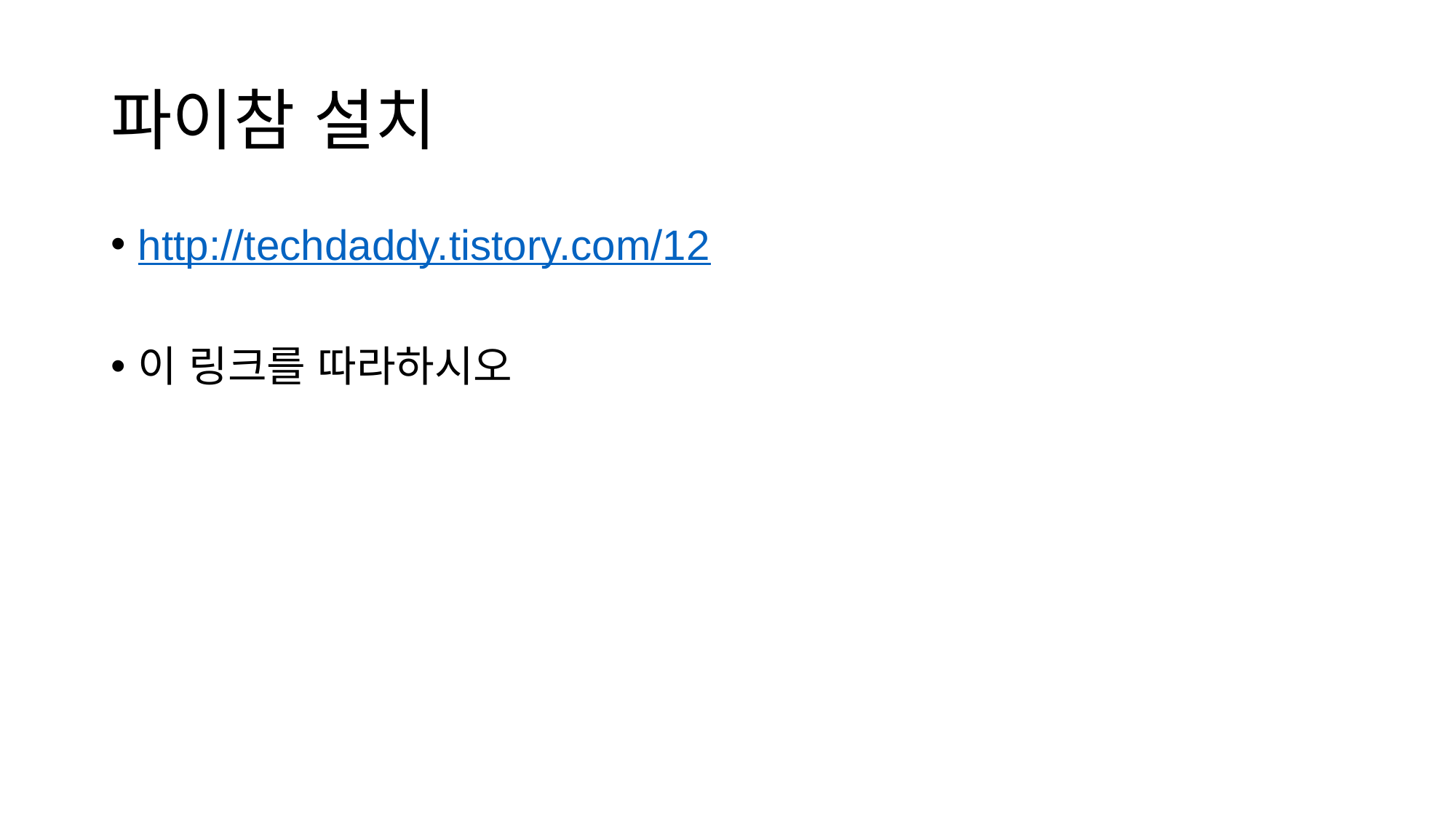

# 파이참 설치
http://techdaddy.tistory.com/12

이 링크를 따라하시오